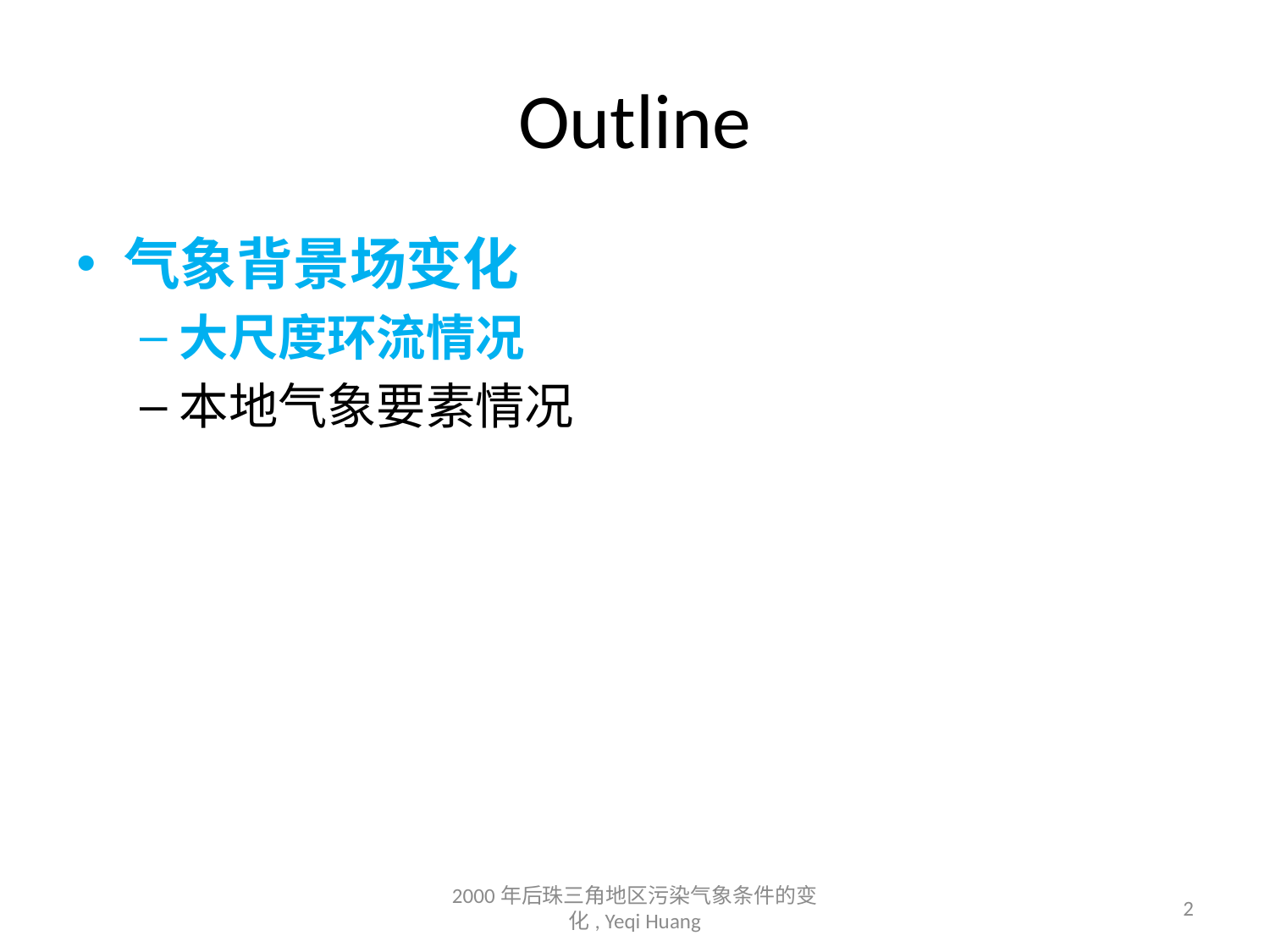

# Outline
气象背景场变化
大尺度环流情况
本地气象要素情况
2000年后珠三角地区污染气象条件的变化, Yeqi Huang
2